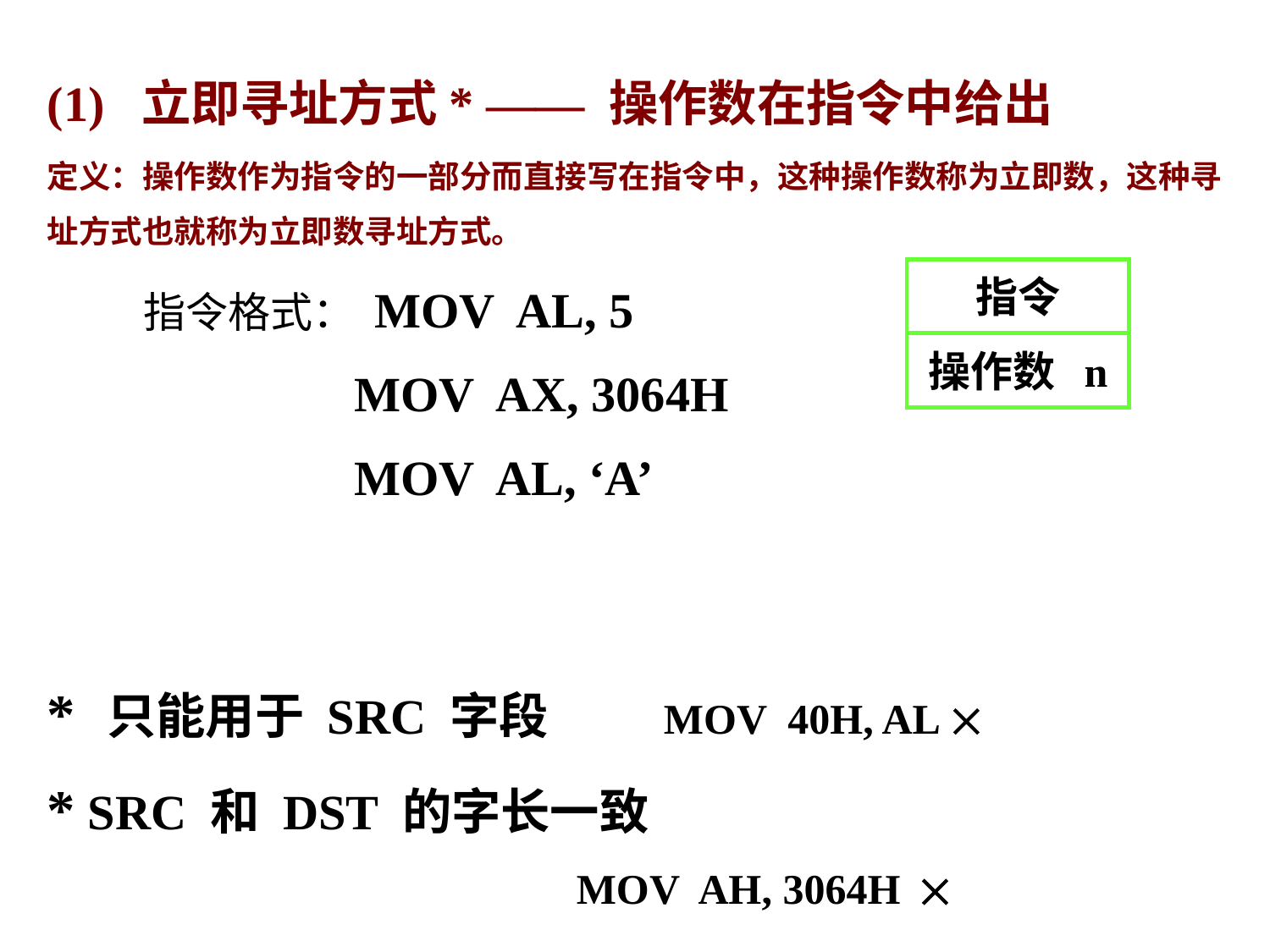

(1)  立即寻址方式* —— 操作数在指令中给出
定义：操作数作为指令的一部分而直接写在指令中，这种操作数称为立即数，这种寻址方式也就称为立即数寻址方式。
         指令格式： MOV  AL, 5
                         MOV  AX, 3064H
                         MOV  AL, ‘A’

*  只能用于 SRC 字段           MOV  40H, AL ×
* SRC 和 DST 的字长一致
 				  MOV  AH, 3064H  ×
指令
操作数  n